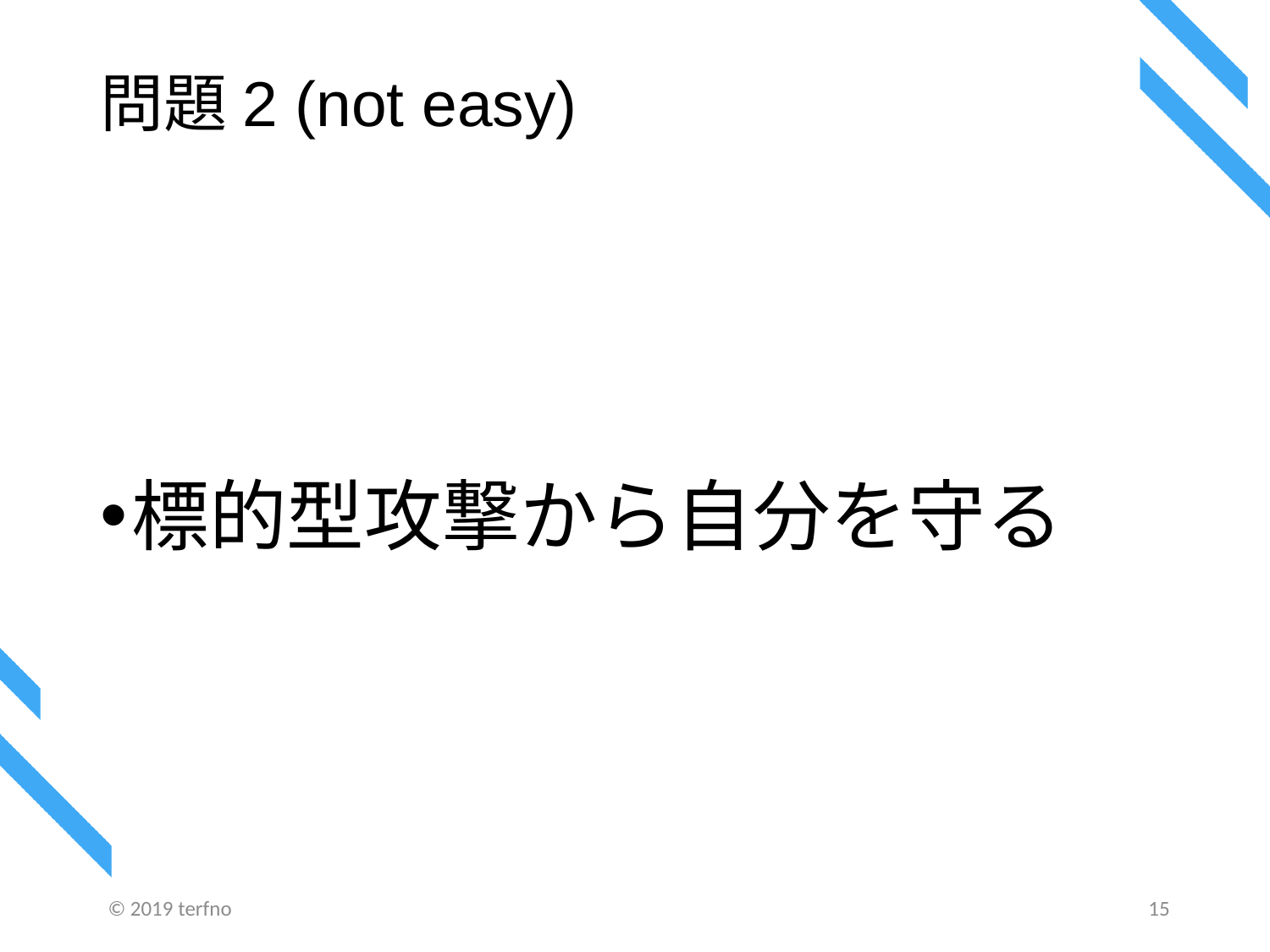

# 問題2 (not easy)
標的型攻撃から自分を守る
© 2019 terfno
15